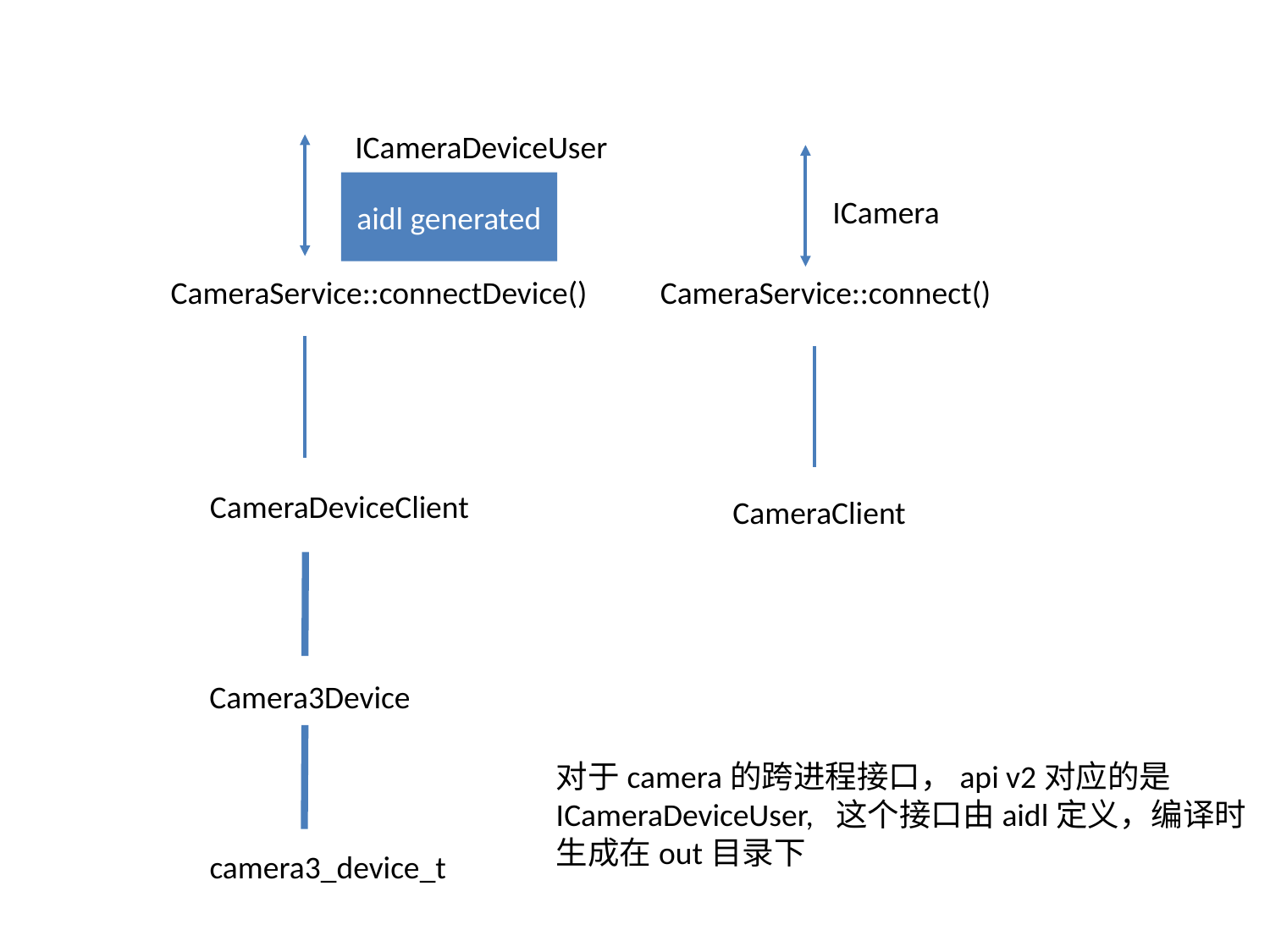

ICameraDeviceUser
aidl generated
ICamera
CameraService::connectDevice()
CameraService::connect()
CameraDeviceClient
CameraClient
Camera3Device
对于camera的跨进程接口，api v2对应的是
ICameraDeviceUser,  这个接口由aidl定义，编译时
生成在out目录下
camera3_device_t